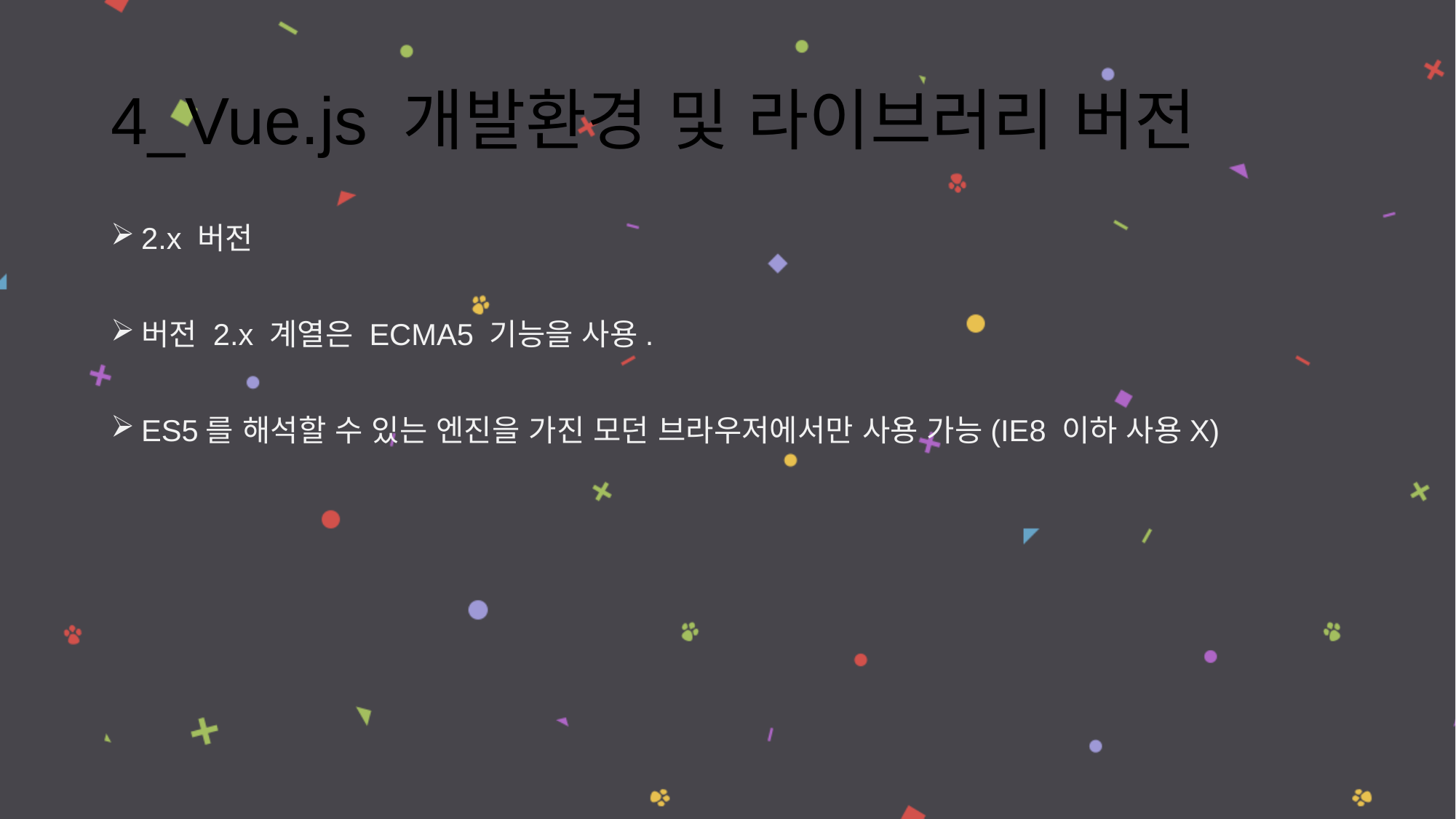

# 4_Vue.js 개발환경 및 라이브러리 버전
2.x 버전

버전 2.x 계열은 ECMA5 기능을 사용.

ES5를 해석할 수 있는 엔진을 가진 모던 브라우저에서만 사용 가능(IE8 이하 사용X)